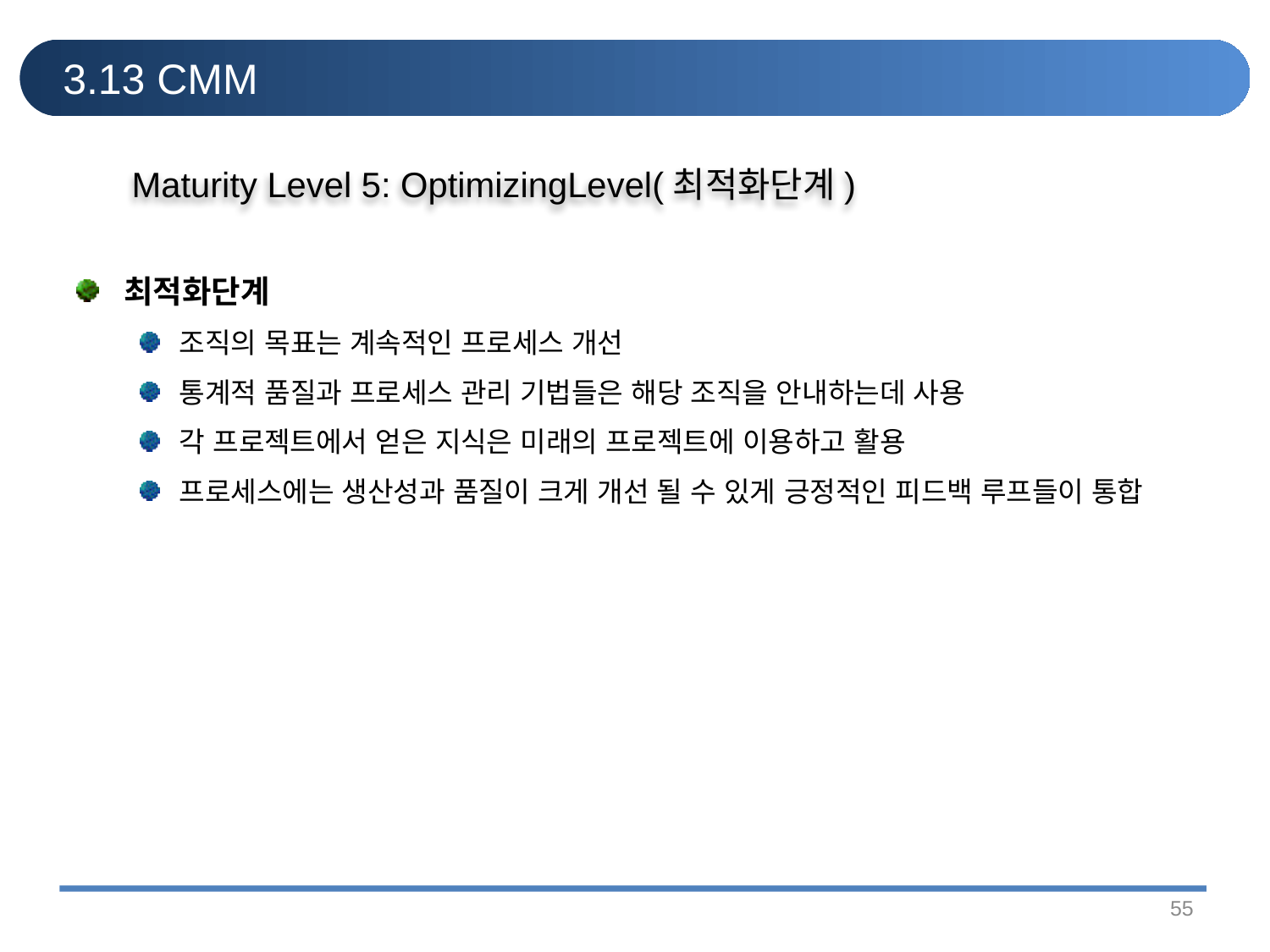

# 3.13 CMM
Maturity Level 5: OptimizingLevel(최적화단계)
최적화단계
조직의 목표는 계속적인 프로세스 개선
통계적 품질과 프로세스 관리 기법들은 해당 조직을 안내하는데 사용
각 프로젝트에서 얻은 지식은 미래의 프로젝트에 이용하고 활용
프로세스에는 생산성과 품질이 크게 개선 될 수 있게 긍정적인 피드백 루프들이 통합
55